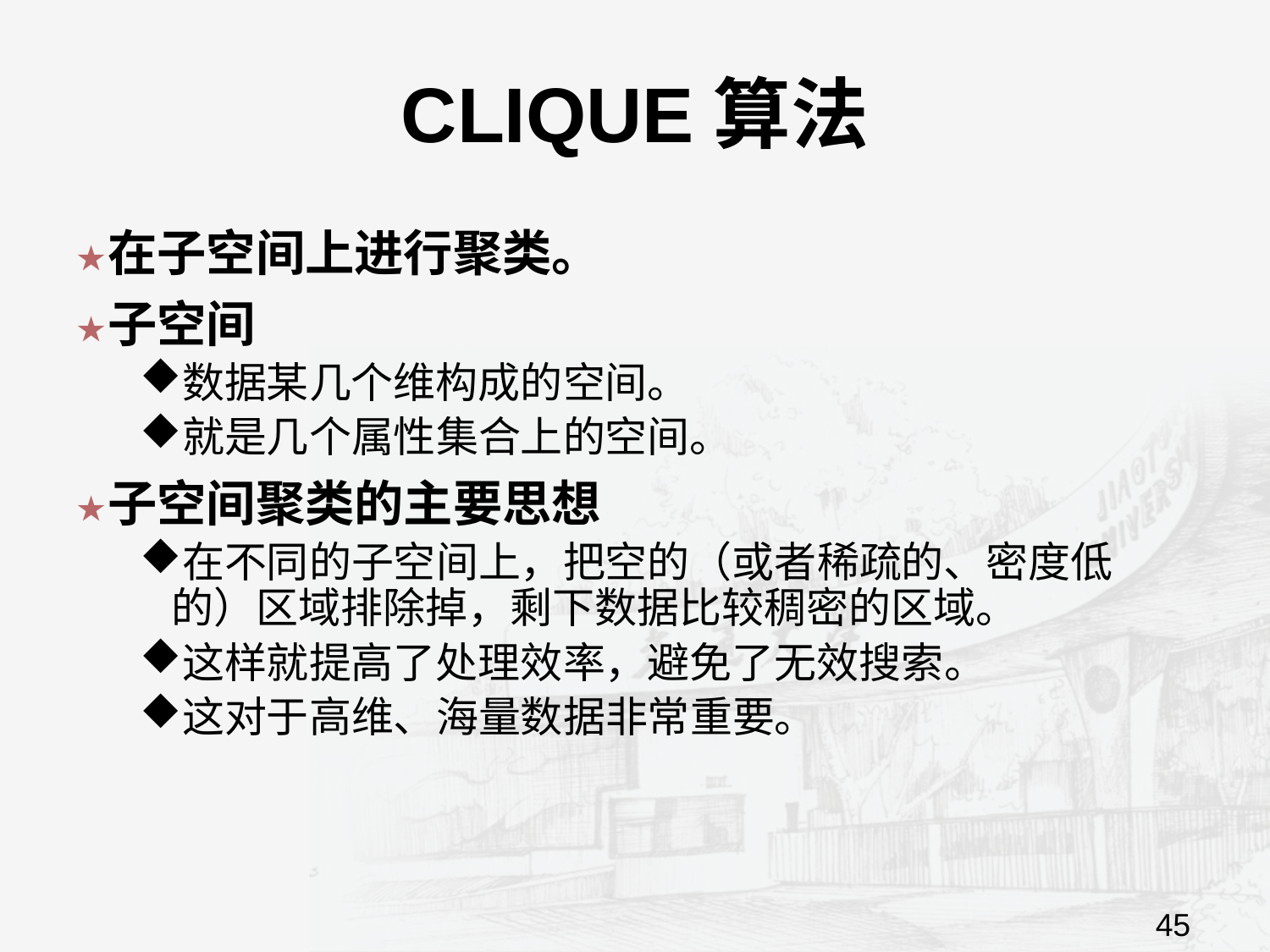

# CLIQUE算法
在子空间上进行聚类。
子空间
数据某几个维构成的空间。
就是几个属性集合上的空间。
子空间聚类的主要思想
在不同的子空间上，把空的（或者稀疏的、密度低的）区域排除掉，剩下数据比较稠密的区域。
这样就提高了处理效率，避免了无效搜索。
这对于高维、海量数据非常重要。

45